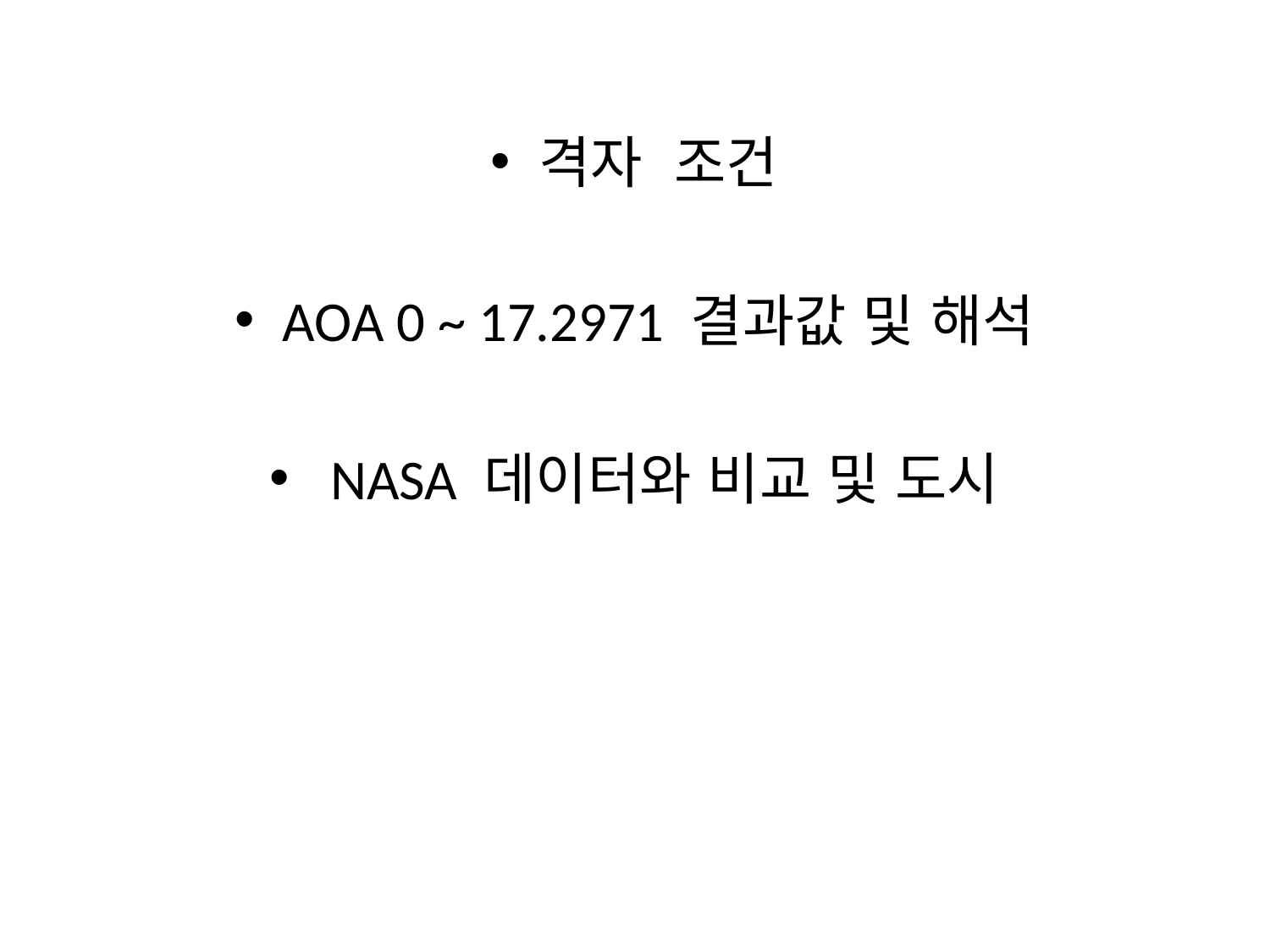

격자  조건

AOA 0 ~ 17.2971 결과값 및 해석

 NASA 데이터와 비교 및 도시